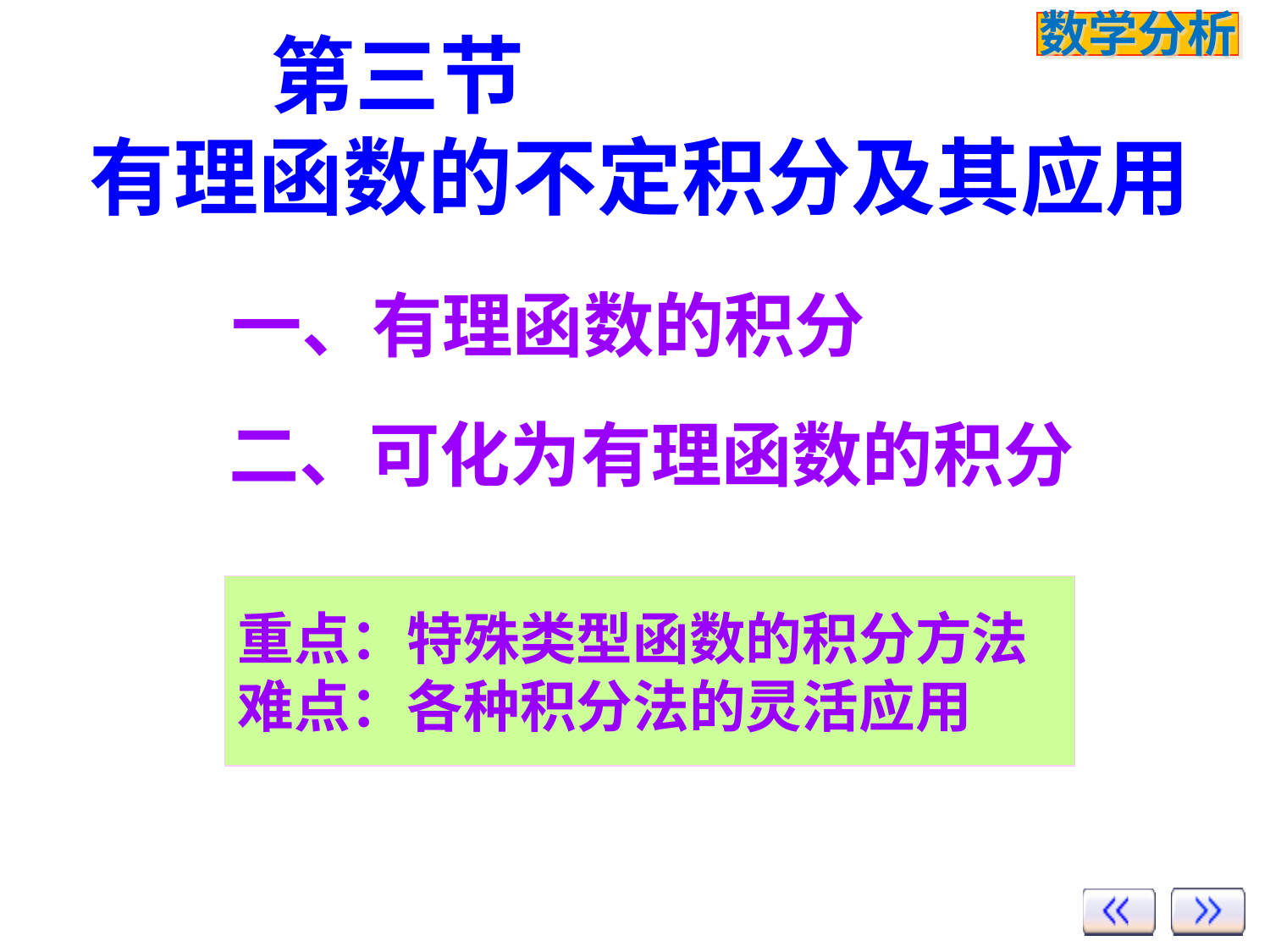

第三节
有理函数的不定积分及其应用
一、有理函数的积分
二、可化为有理函数的积分
重点：特殊类型函数的积分方法
难点：各种积分法的灵活应用